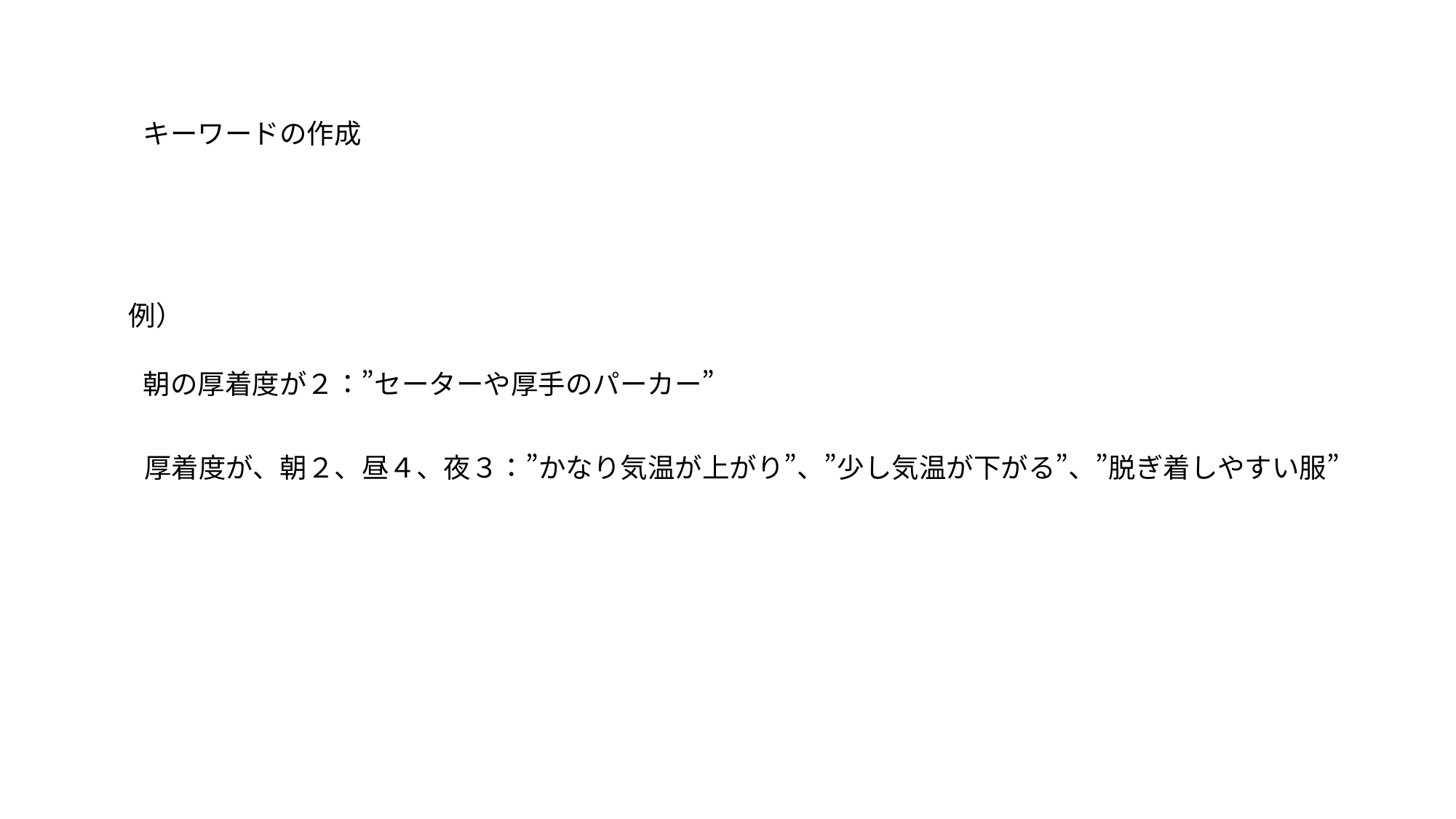

キーワードの作成
例）
朝の厚着度が２：”セーターや厚手のパーカー”
厚着度が、朝２、昼４、夜３：”かなり気温が上がり”、”少し気温が下がる”、”脱ぎ着しやすい服”